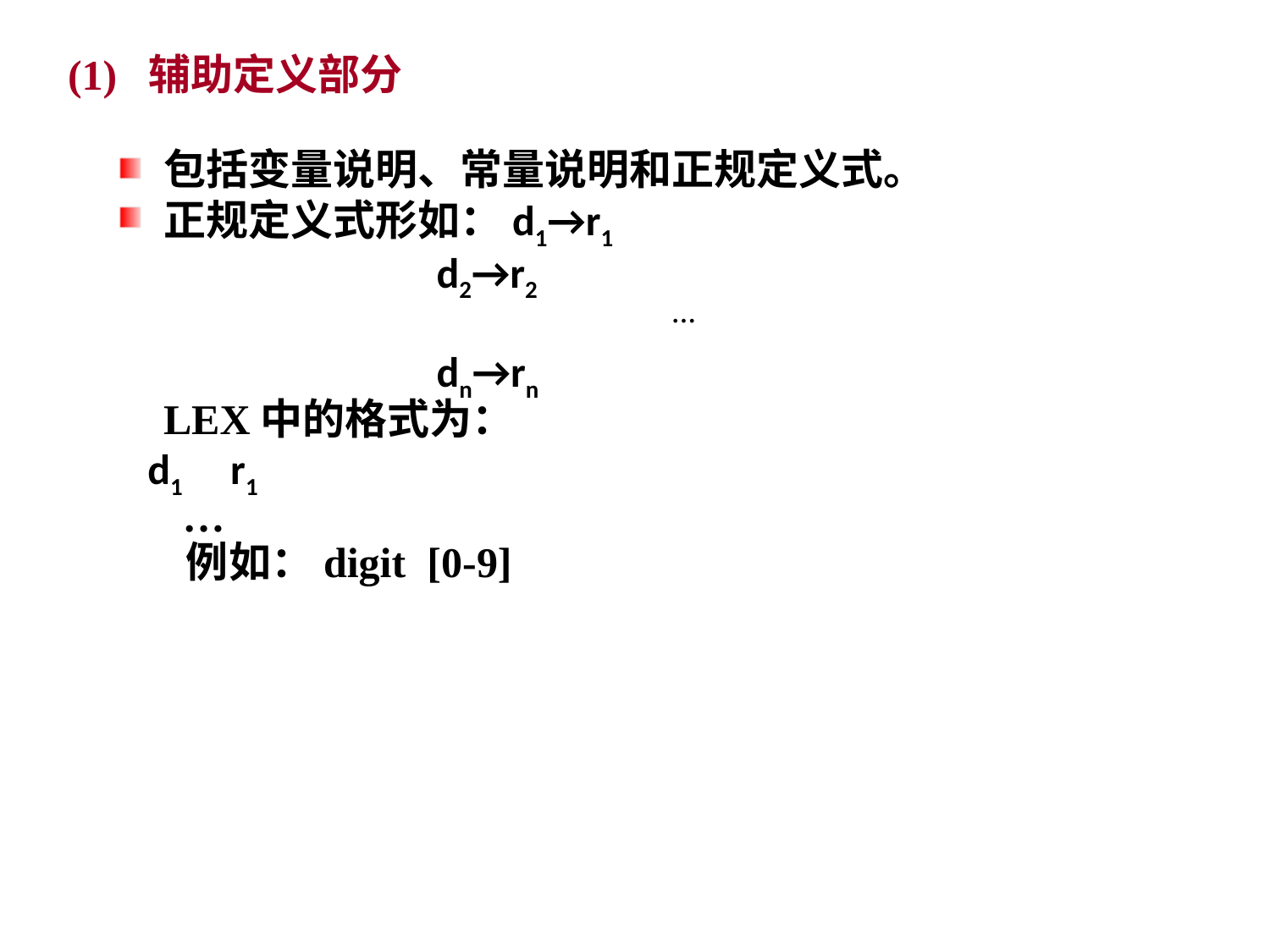

(1)  辅助定义部分
包括变量说明、常量说明和正规定义式。
正规定义式形如：d1→r1
                           	  d2→r2
					…
                          	  dn→rn
	LEX中的格式为：
   d1     r1
      …
      例如：digit  [0-9]